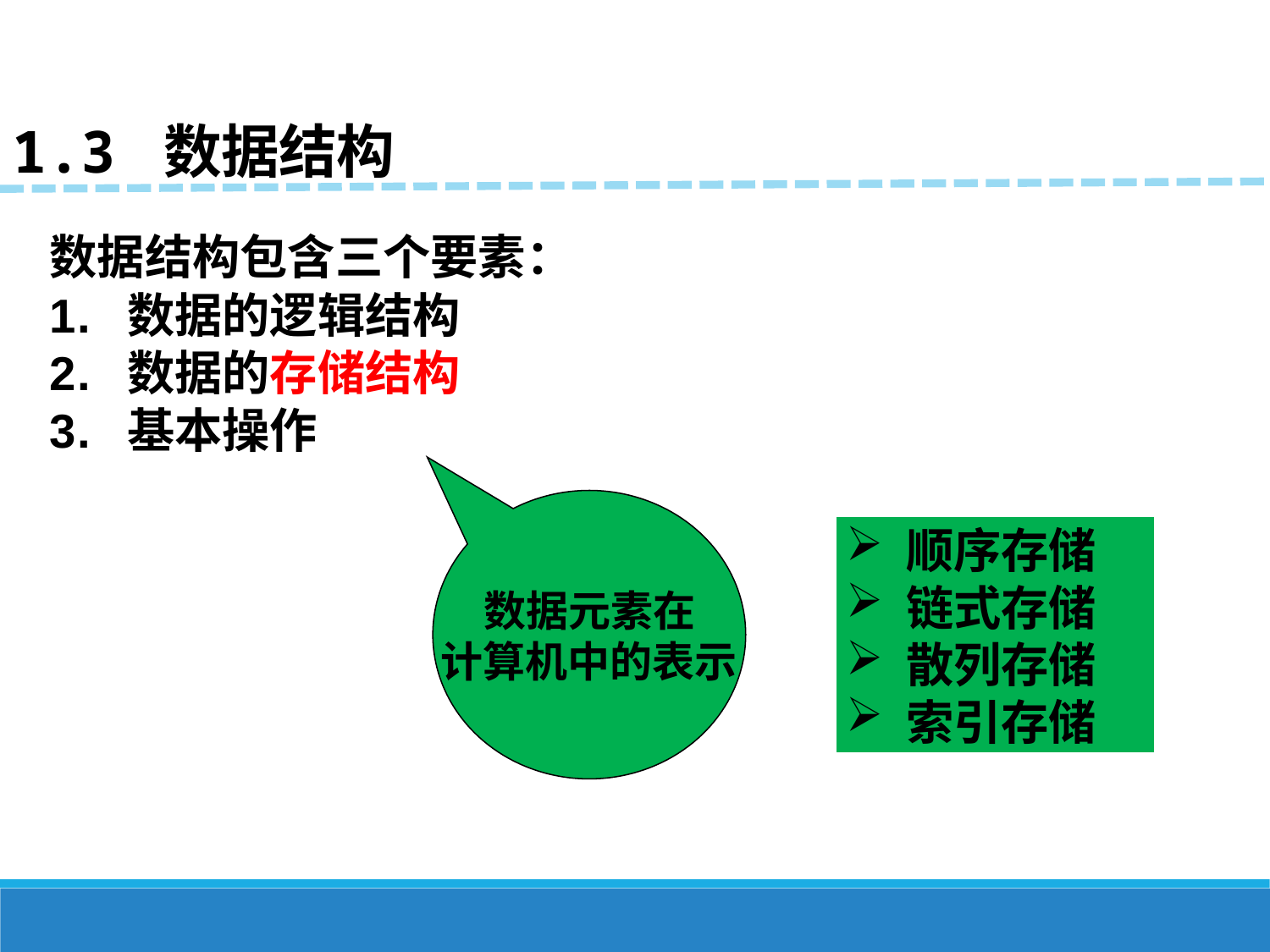

1.3 数据结构
数据结构包含三个要素：
数据的逻辑结构
数据的存储结构
基本操作
数据元素在
计算机中的表示
顺序存储
链式存储
散列存储
索引存储